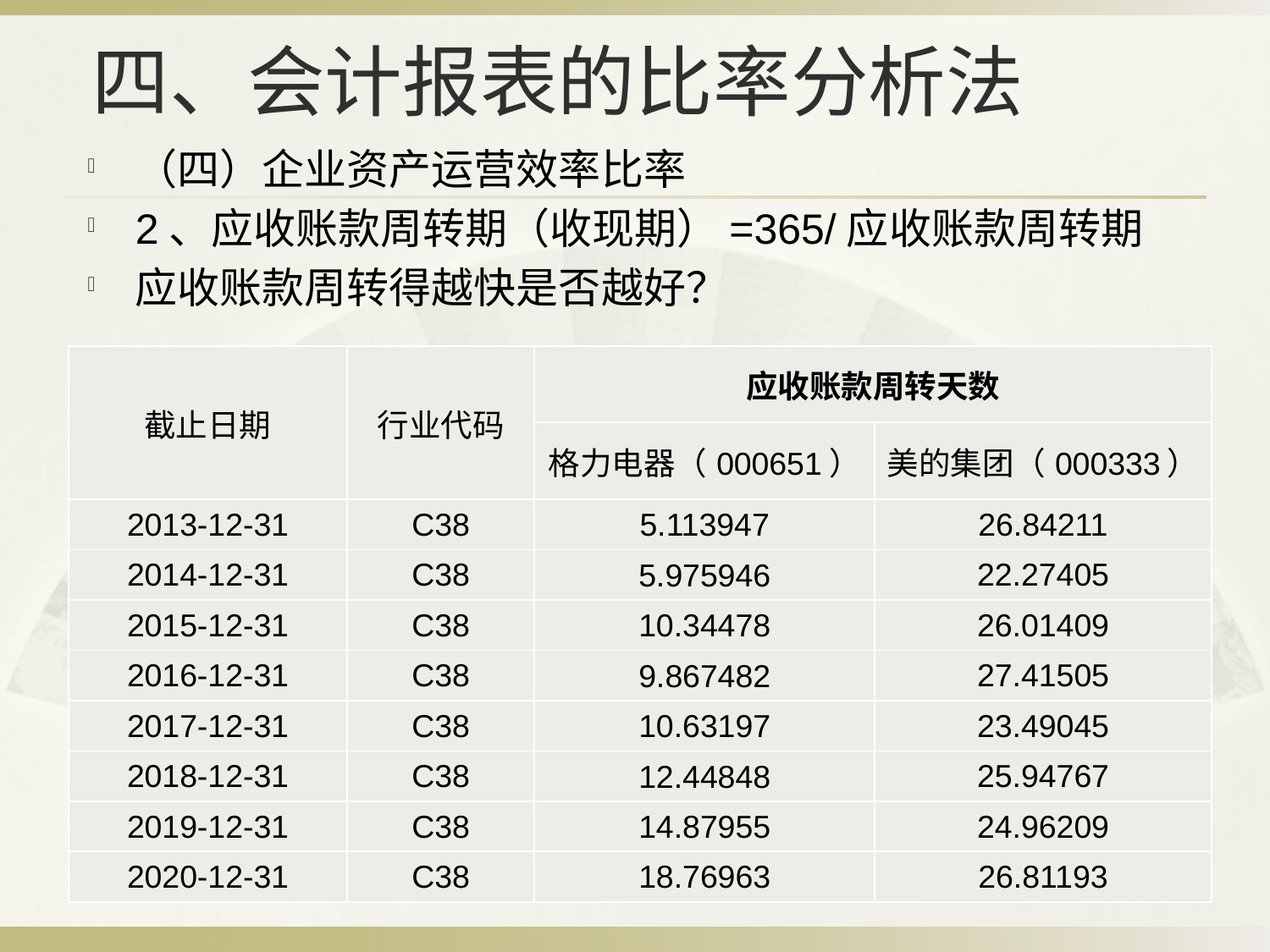

# 四、会计报表的比率分析法
（四）企业资产运营效率比率
2、应收账款周转期（收现期）=365/应收账款周转期
应收账款周转得越快是否越好？

| 截止日期 | 行业代码 | 应收账款周转天数 |  |
| --- | --- | --- | --- |
| 截止日期 | 行业代码 | 格力电器（000651） | 美的集团（000333） |
| 2013-12-31 | C38 | 5.113947 | 26.84211 |
| 2014-12-31 | C38 | 5.975946 | 22.27405 |
| 2015-12-31 | C38 | 10.34478 | 26.01409 |
| 2016-12-31 | C38 | 9.867482 | 27.41505 |
| 2017-12-31 | C38 | 10.63197 | 23.49045 |
| 2018-12-31 | C38 | 12.44848 | 25.94767 |
| 2019-12-31 | C38 | 14.87955 | 24.96209 |
| 2020-12-31 | C38 | 18.76963 | 26.81193 |